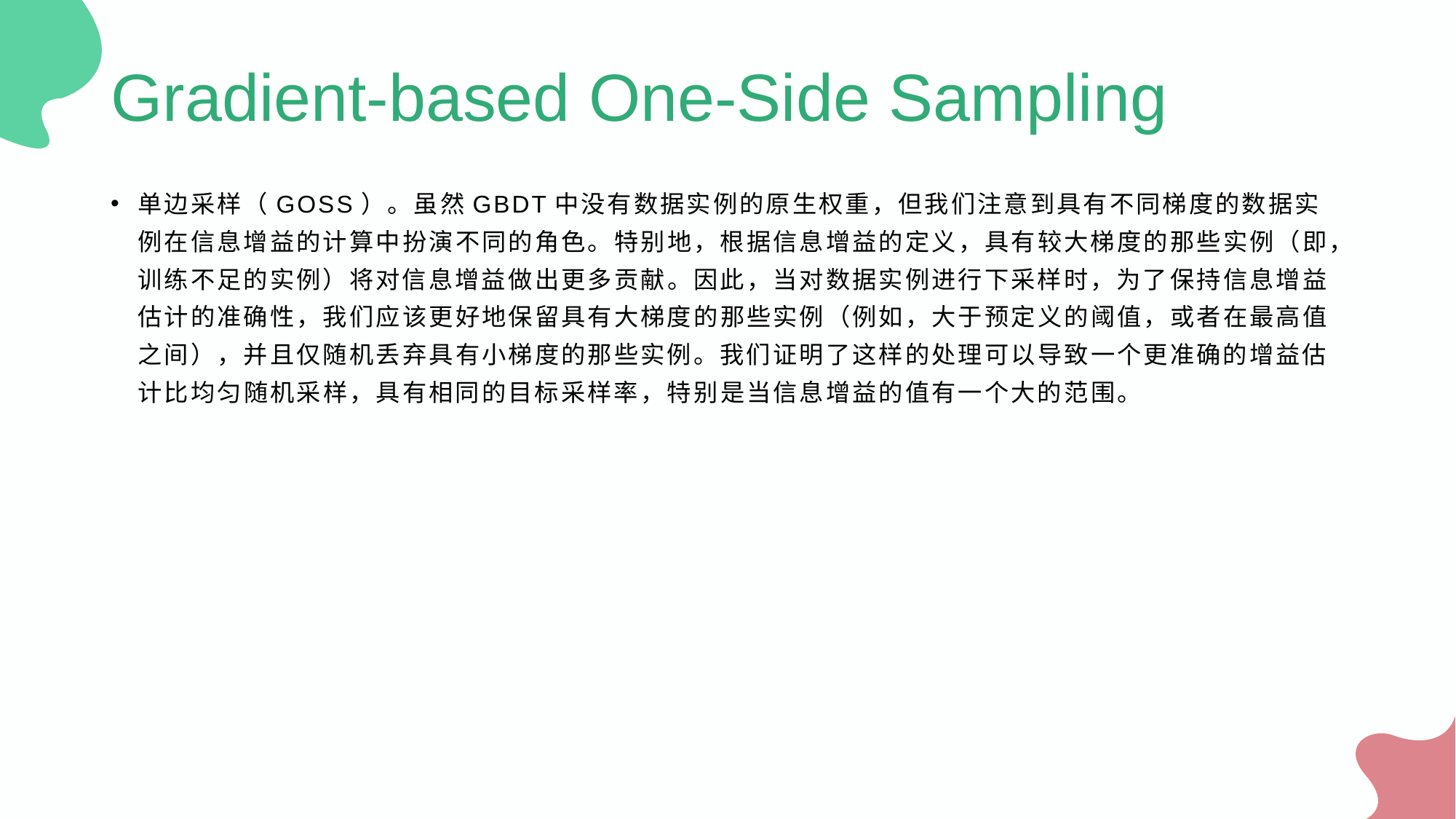

Gradient-based One-Side Sampling
单边采样（GOSS）。虽然GBDT中没有数据实例的原生权重，但我们注意到具有不同梯度的数据实例在信息增益的计算中扮演不同的角色。特别地，根据信息增益的定义，具有较大梯度的那些实例（即，训练不足的实例）将对信息增益做出更多贡献。因此，当对数据实例进行下采样时，为了保持信息增益估计的准确性，我们应该更好地保留具有大梯度的那些实例（例如，大于预定义的阈值，或者在最高值之间），并且仅随机丢弃具有小梯度的那些实例。我们证明了这样的处理可以导致一个更准确的增益估计比均匀随机采样，具有相同的目标采样率，特别是当信息增益的值有一个大的范围。